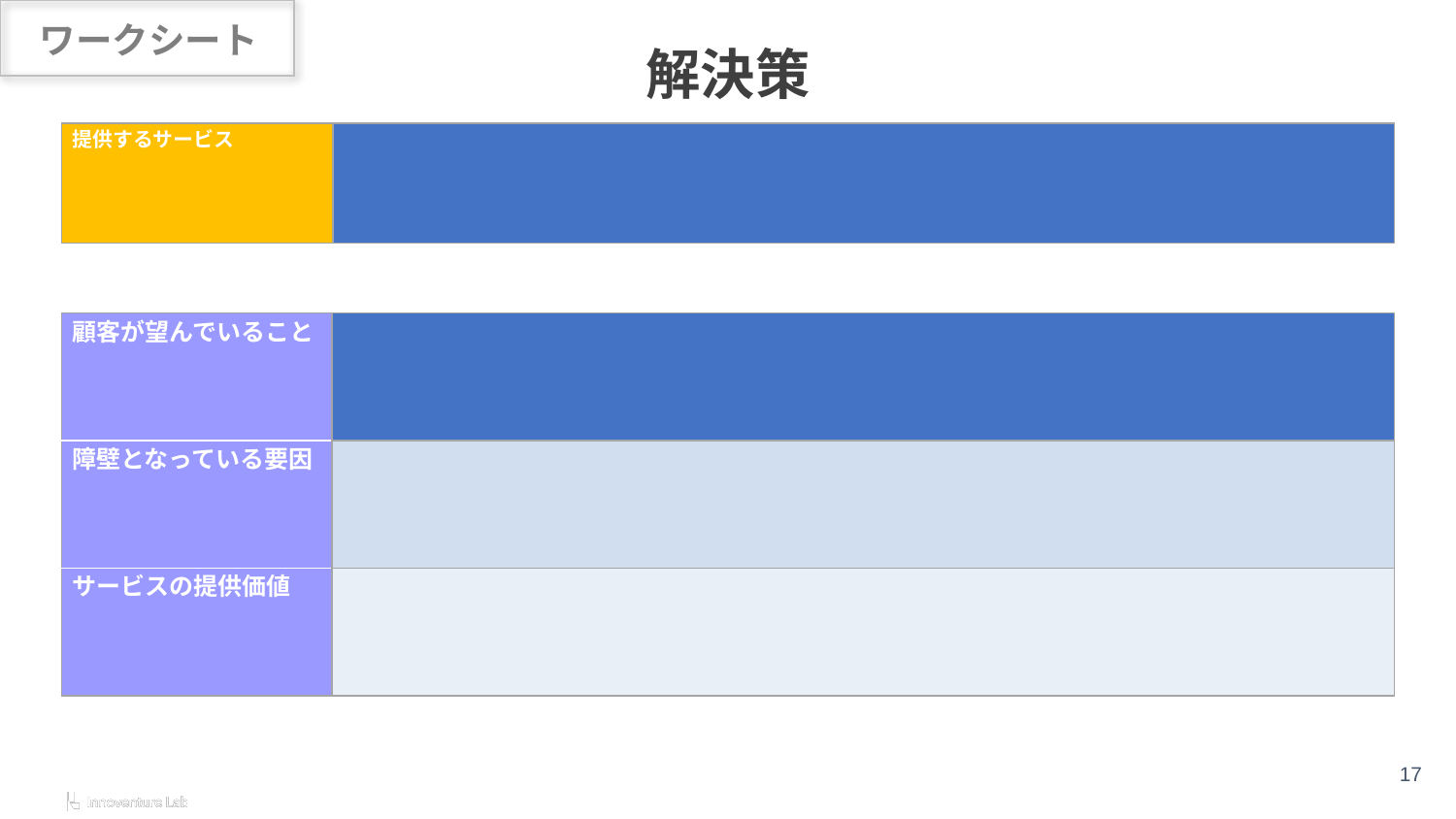

ワークシート
# 解決策
| 提供するサービス |  |
| --- | --- |
| 顧客が望んでいること |  |
| --- | --- |
| 障壁となっている要因 |  |
| サービスの提供価値 |  |
17